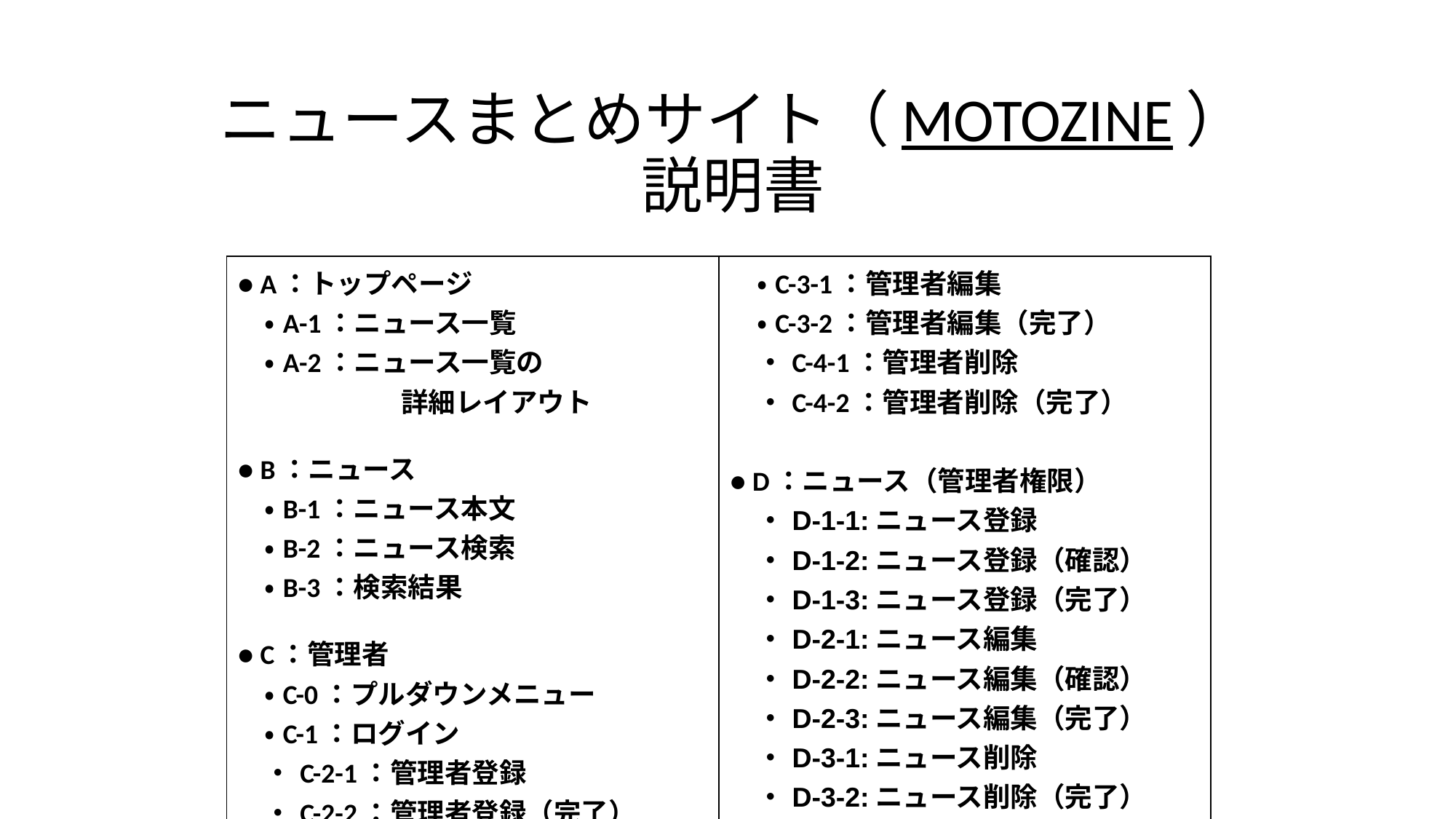

# ニュースまとめサイト（MOTOZINE） 説明書
| ● A：トップページ 　・A-1：ニュース一覧 　・A-2：ニュース一覧の 　　　　　　詳細レイアウト ● B：ニュース 　・B-1：ニュース本文 　・B-2：ニュース検索 　・B-3：検索結果 ● C：管理者 　・C-0：プルダウンメニュー 　・C-1：ログイン 　・C-2-1：管理者登録 　・C-2-2：管理者登録（完了） | ・C-3-1：管理者編集 　・C-3-2：管理者編集（完了） 　・C-4-1：管理者削除 　・C-4-2：管理者削除（完了） 　 ● D：ニュース（管理者権限） 　・D-1-1:ニュース登録 　・D-1-2:ニュース登録（確認） 　・D-1-3:ニュース登録（完了） 　・D-2-1:ニュース編集 　・D-2-2:ニュース編集（確認） 　・D-2-3:ニュース編集（完了） 　・D-3-1:ニュース削除 　・D-3-2:ニュース削除（完了） |
| --- | --- |